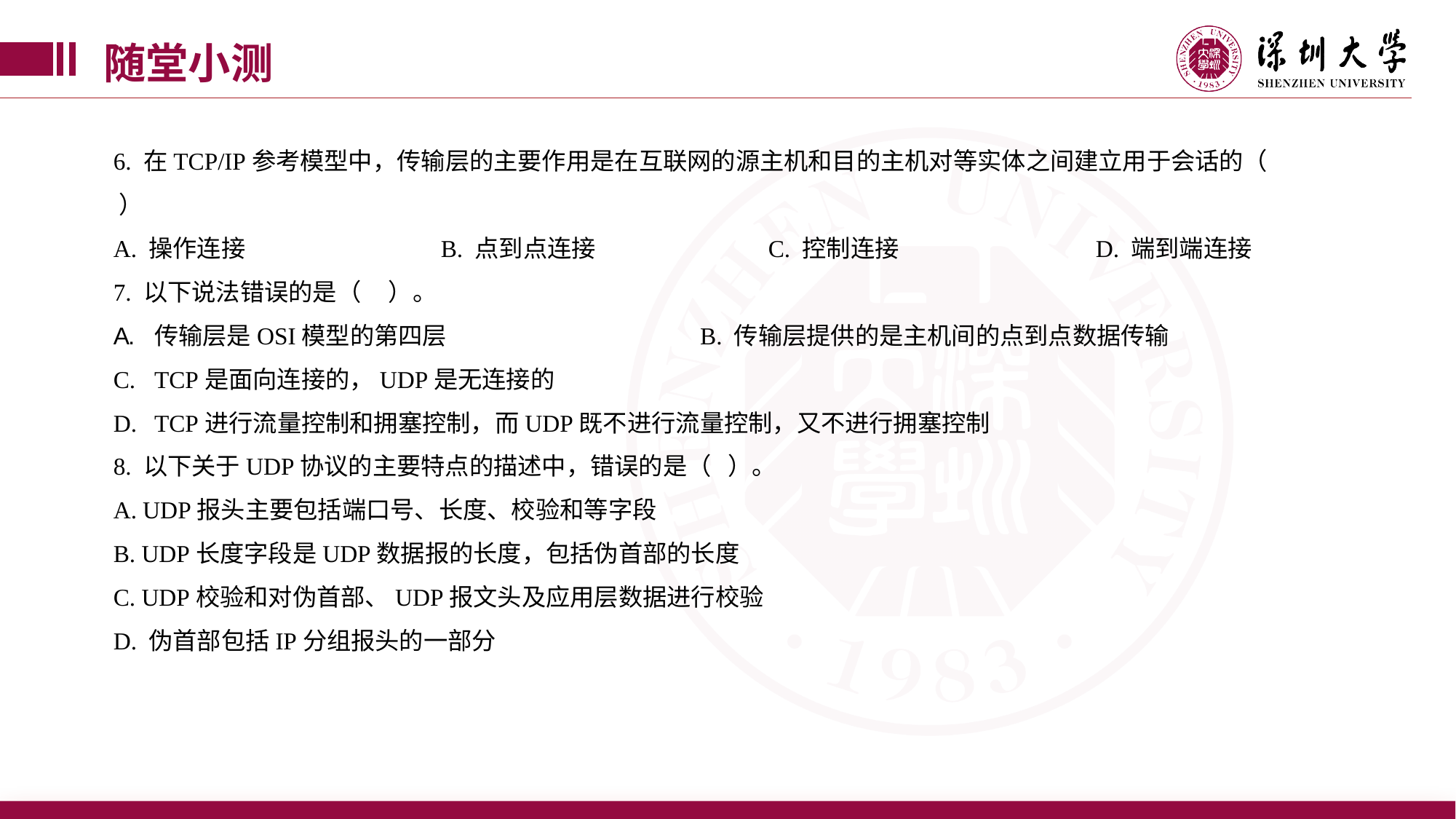

随堂小测

6. 在TCP/IP参考模型中，传输层的主要作用是在互联网的源主机和目的主机对等实体之间建立用于会话的（     ）
A. 操作连接		B. 点到点连接		C. 控制连接		D. 端到端连接
7. 以下说法错误的是（     ）。
传输层是OSI模型的第四层			B. 传输层提供的是主机间的点到点数据传输
TCP是面向连接的，UDP是无连接的
TCP进行流量控制和拥塞控制，而UDP既不进行流量控制，又不进行拥塞控制
8. 以下关于UDP协议的主要特点的描述中，错误的是（   ）。
A. UDP报头主要包括端口号、长度、校验和等字段
B. UDP长度字段是UDP数据报的长度，包括伪首部的长度
C. UDP校验和对伪首部、UDP报文头及应用层数据进行校验
D. 伪首部包括IP分组报头的一部分